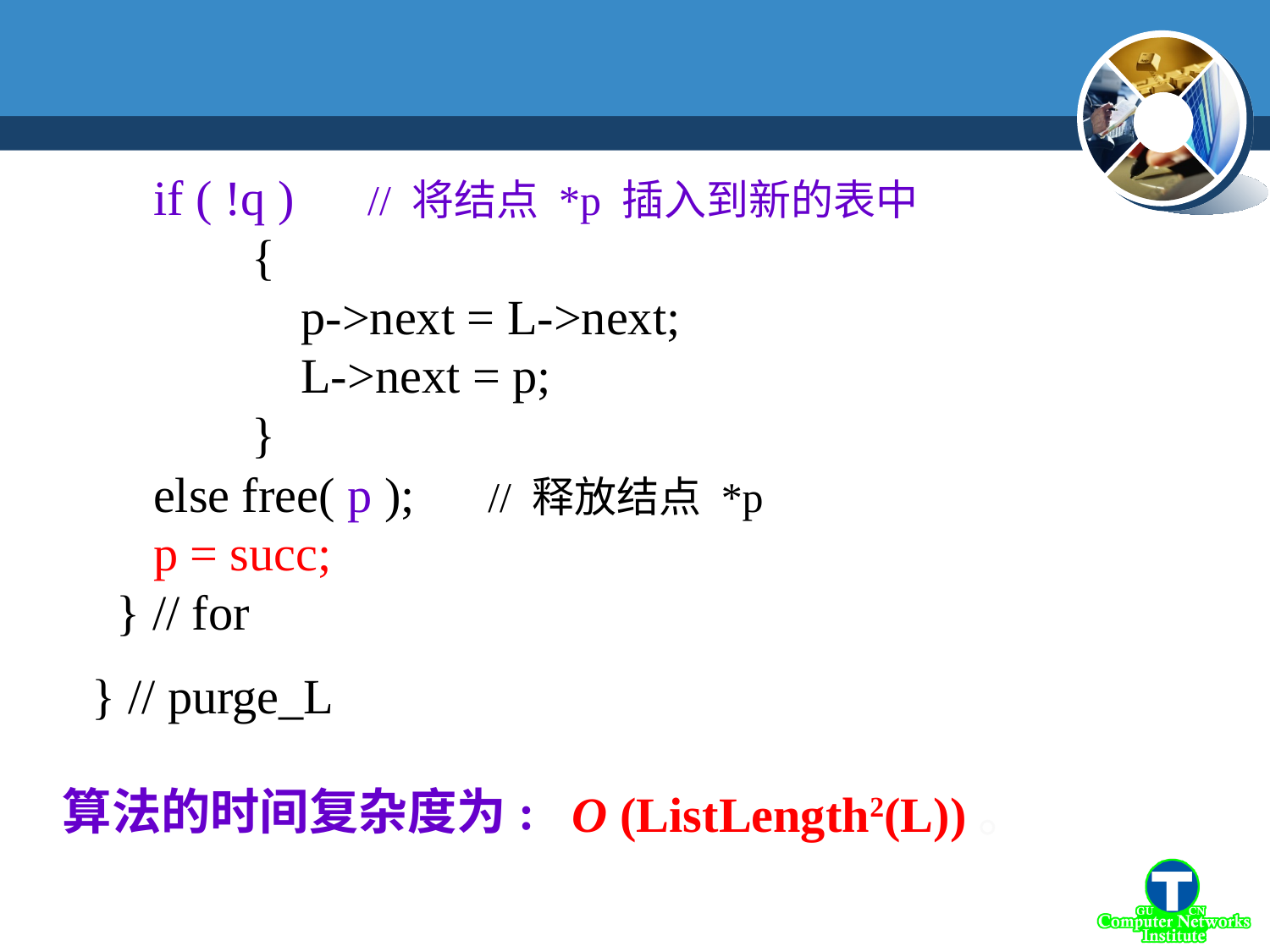

if ( !q )　// 将结点 *p 插入到新的表中
　　　{
　　　　p->next = L->next;
　　　　L->next = p;
　　　}
     else free( p );　// 释放结点 *p
     p = succ;
  } // for
} // purge_L
算法的时间复杂度为:
O (ListLength2(L))。